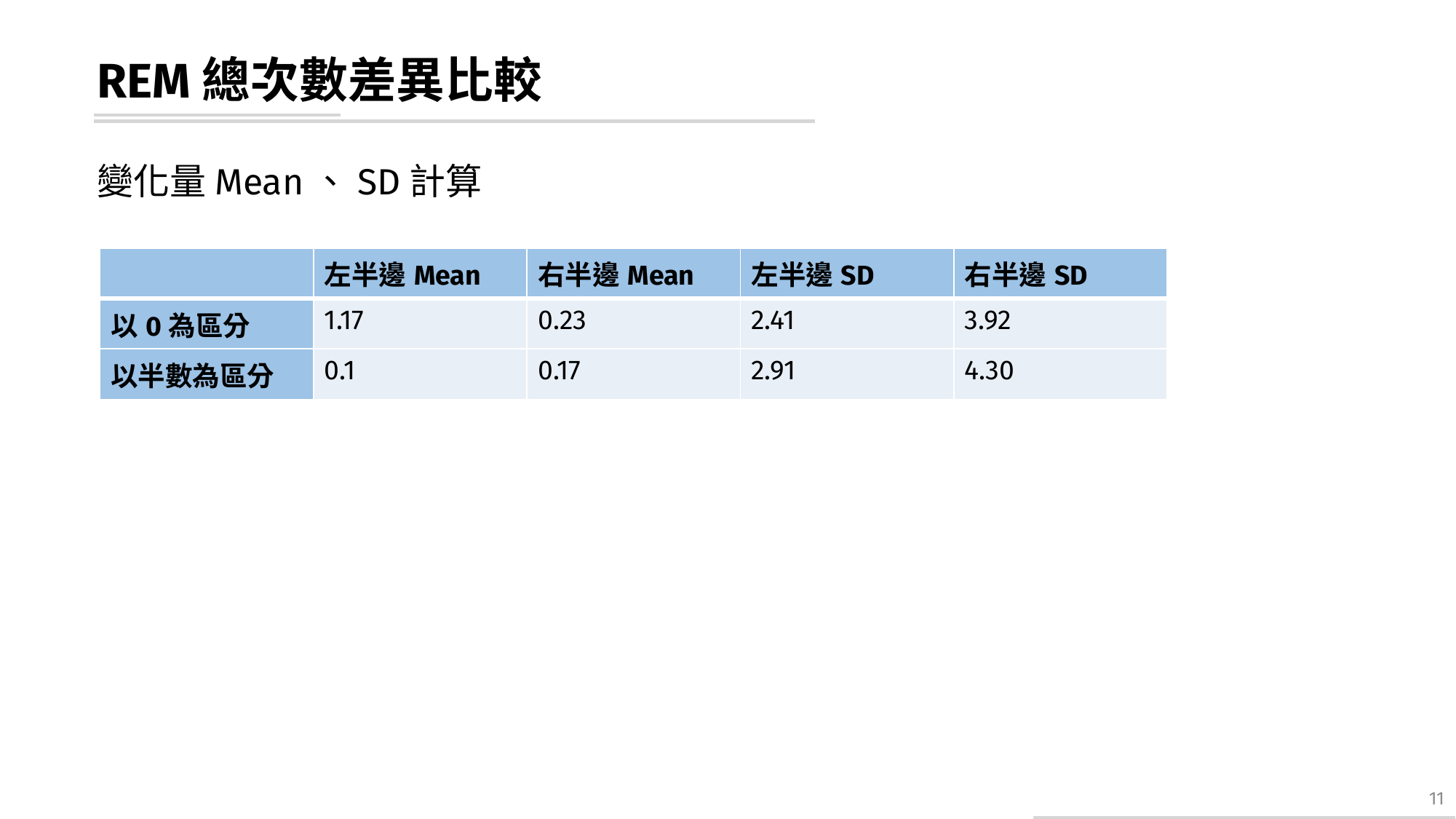

# REM總次數差異比較
變化量Mean、SD計算
|  | 左半邊Mean | 右半邊Mean | 左半邊SD | 右半邊SD |
| --- | --- | --- | --- | --- |
| 以0為區分 | 1.17 | 0.23 | 2.41 | 3.92 |
| 以半數為區分 | 0.1 | 0.17 | 2.91 | 4.30 |
11